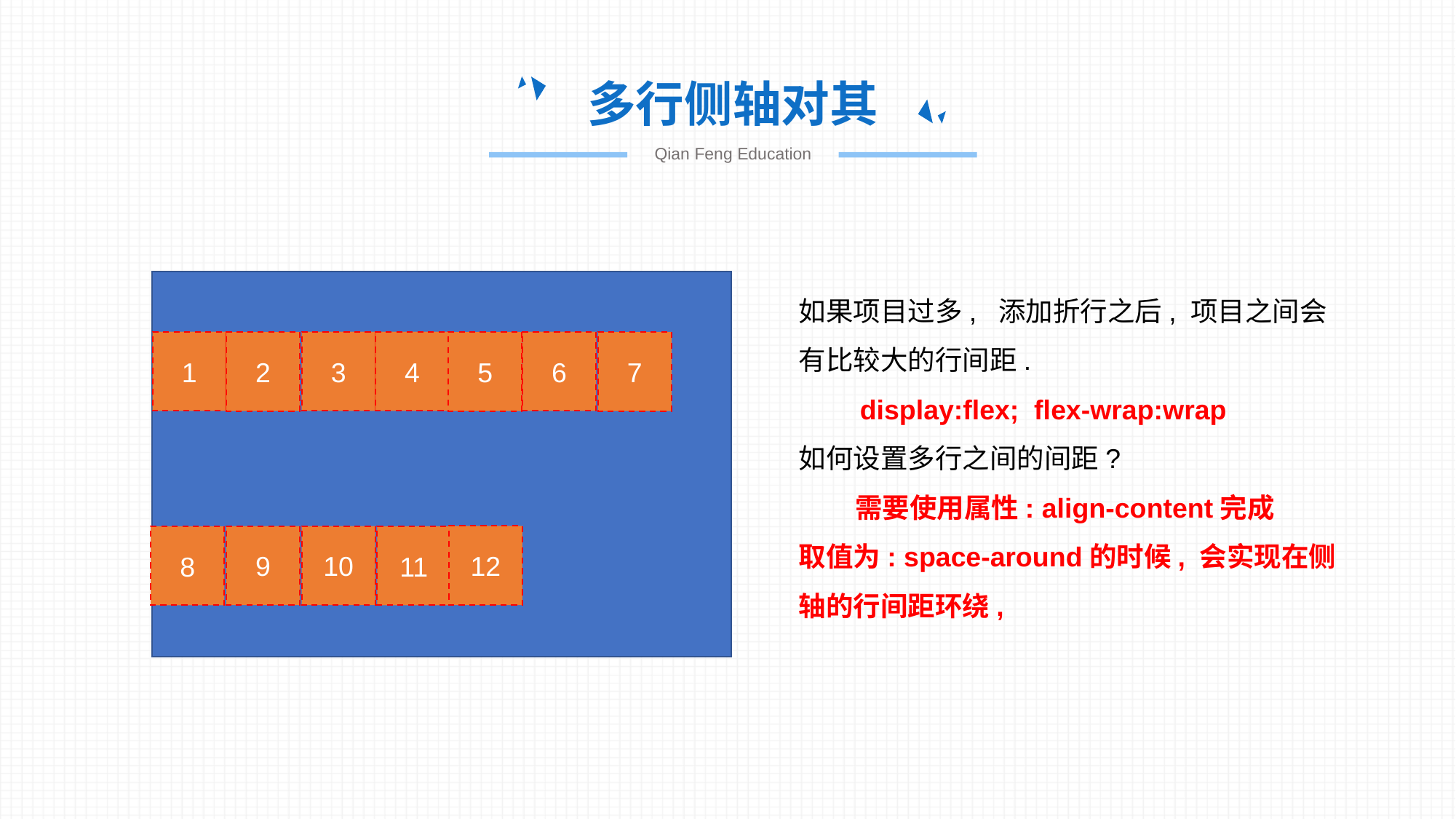

多行侧轴对其

Qian Feng Education

如果项目过多,  添加折行之后, 项目之间会有比较大的行间距.
        display:flex;  flex-wrap:wrap
如何设置多行之间的间距?
        需要使用属性: align-content完成
取值为: space-around的时候, 会实现在侧轴的行间距环绕,
1
3
4
6
2
5
7
12
9
10
8
11